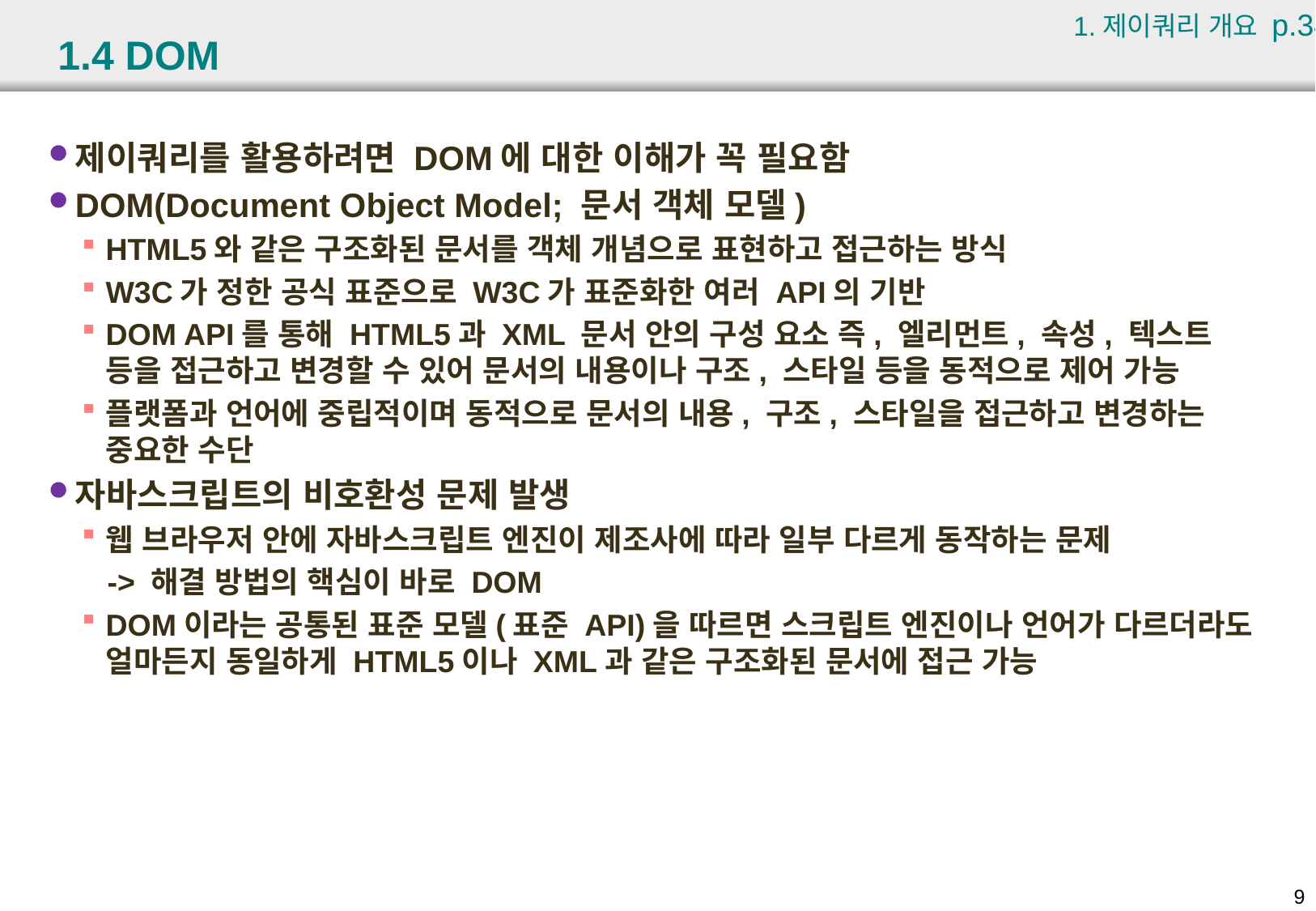

1.제이쿼리 개요 p.340
# 1.4 DOM
제이쿼리를 활용하려면 DOM에 대한 이해가 꼭 필요함
DOM(Document Object Model; 문서 객체 모델)
HTML5와 같은 구조화된 문서를 객체 개념으로 표현하고 접근하는 방식
W3C가 정한 공식 표준으로 W3C가 표준화한 여러 API의 기반
DOM API를 통해 HTML5과 XML 문서 안의 구성 요소 즉, 엘리먼트, 속성, 텍스트 등을 접근하고 변경할 수 있어 문서의 내용이나 구조, 스타일 등을 동적으로 제어 가능
플랫폼과 언어에 중립적이며 동적으로 문서의 내용, 구조, 스타일을 접근하고 변경하는 중요한 수단
자바스크립트의 비호환성 문제 발생
웹 브라우저 안에 자바스크립트 엔진이 제조사에 따라 일부 다르게 동작하는 문제
   -> 해결 방법의 핵심이 바로 DOM
DOM이라는 공통된 표준 모델(표준 API)을 따르면 스크립트 엔진이나 언어가 다르더라도 얼마든지 동일하게 HTML5이나 XML과 같은 구조화된 문서에 접근 가능